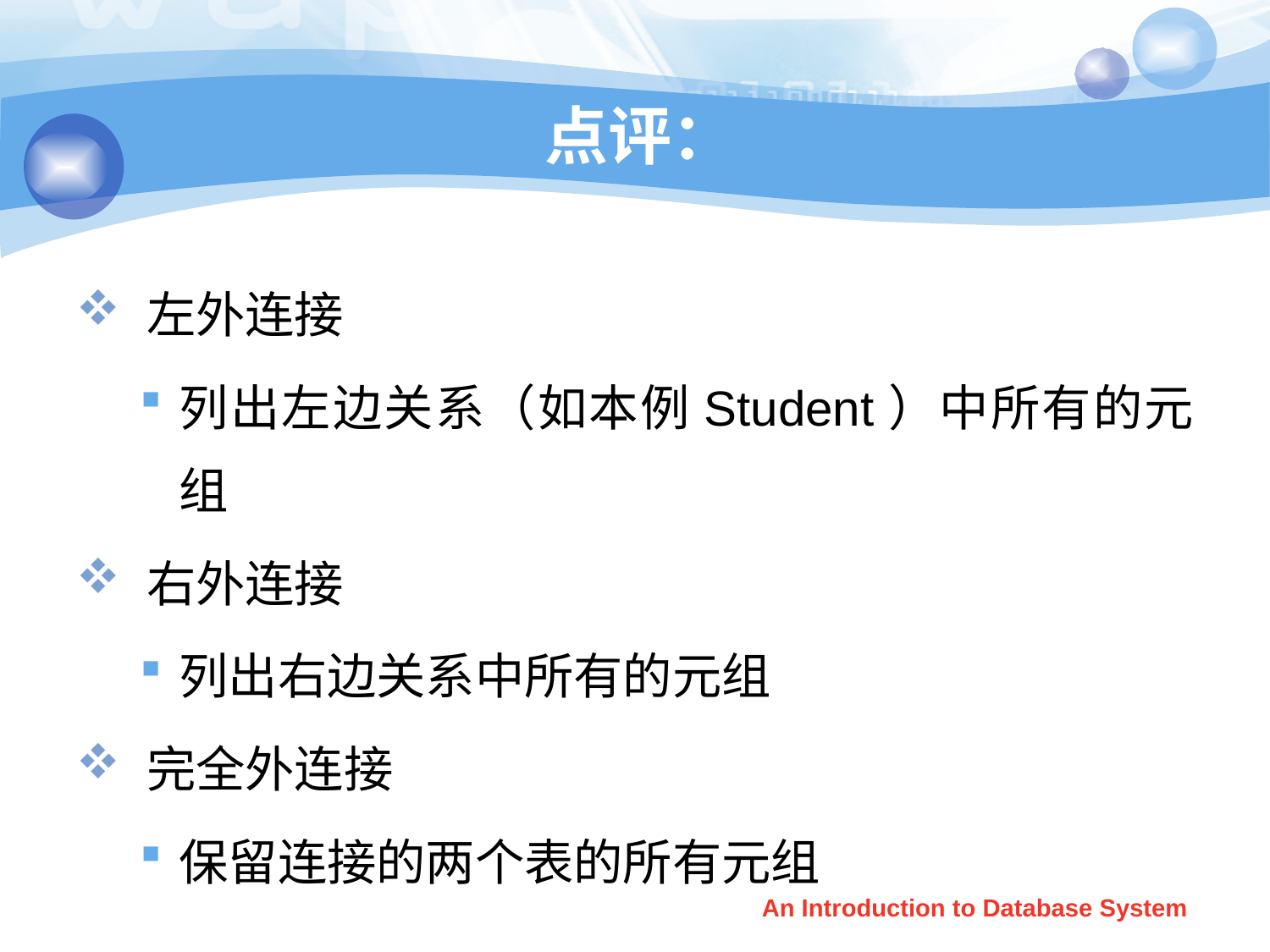

# 点评：
 左外连接
列出左边关系（如本例Student）中所有的元组
 右外连接
列出右边关系中所有的元组
 完全外连接
保留连接的两个表的所有元组
An Introduction to Database System